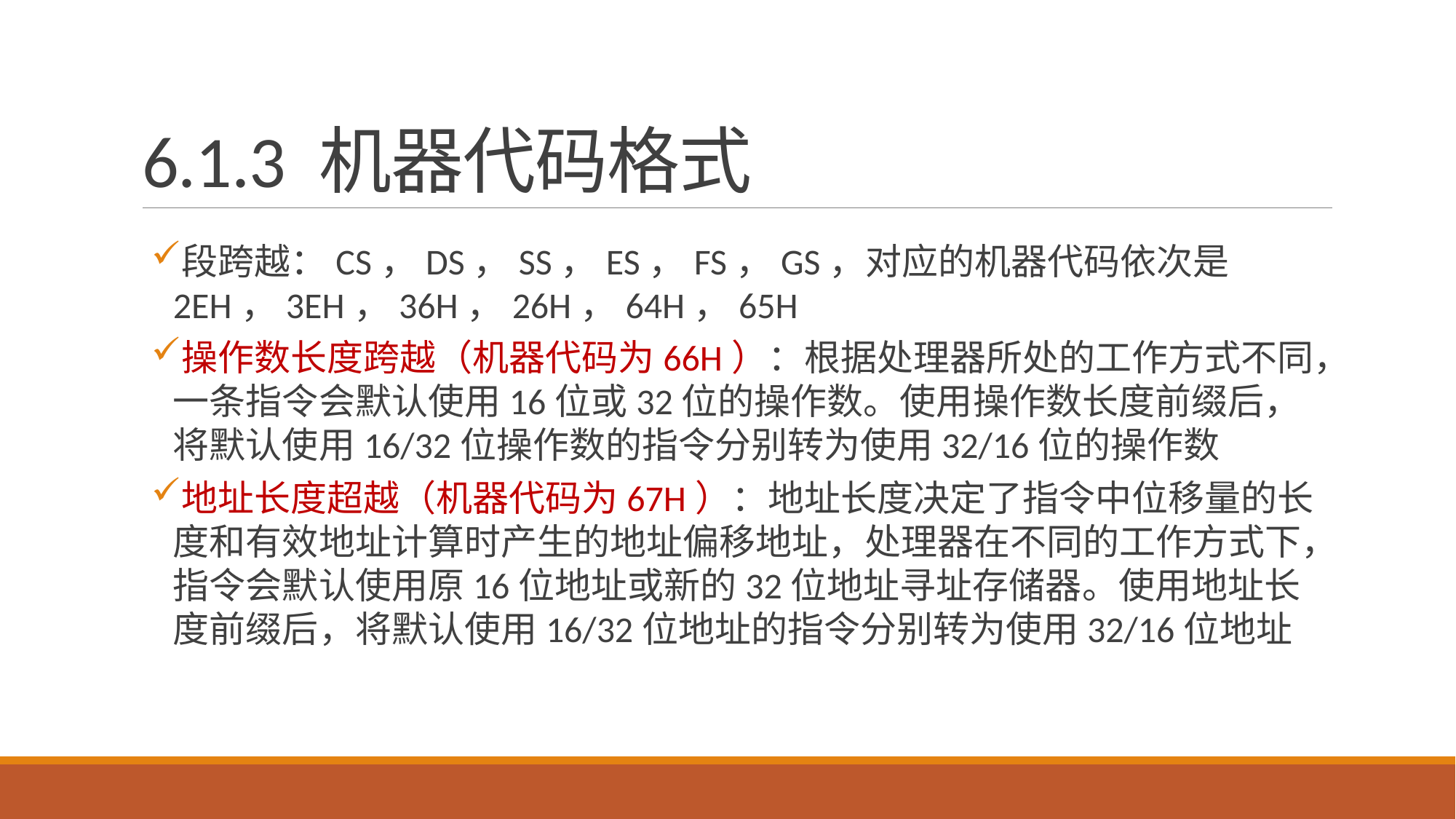

# 6.1.3 机器代码格式
段跨越：CS，DS，SS，ES，FS，GS，对应的机器代码依次是2EH，3EH，36H，26H，64H，65H
操作数长度跨越（机器代码为66H）：根据处理器所处的工作方式不同，一条指令会默认使用16位或32位的操作数。使用操作数长度前缀后，将默认使用16/32位操作数的指令分别转为使用32/16位的操作数
地址长度超越（机器代码为67H）：地址长度决定了指令中位移量的长度和有效地址计算时产生的地址偏移地址，处理器在不同的工作方式下，指令会默认使用原16位地址或新的32位地址寻址存储器。使用地址长度前缀后，将默认使用16/32位地址的指令分别转为使用32/16位地址